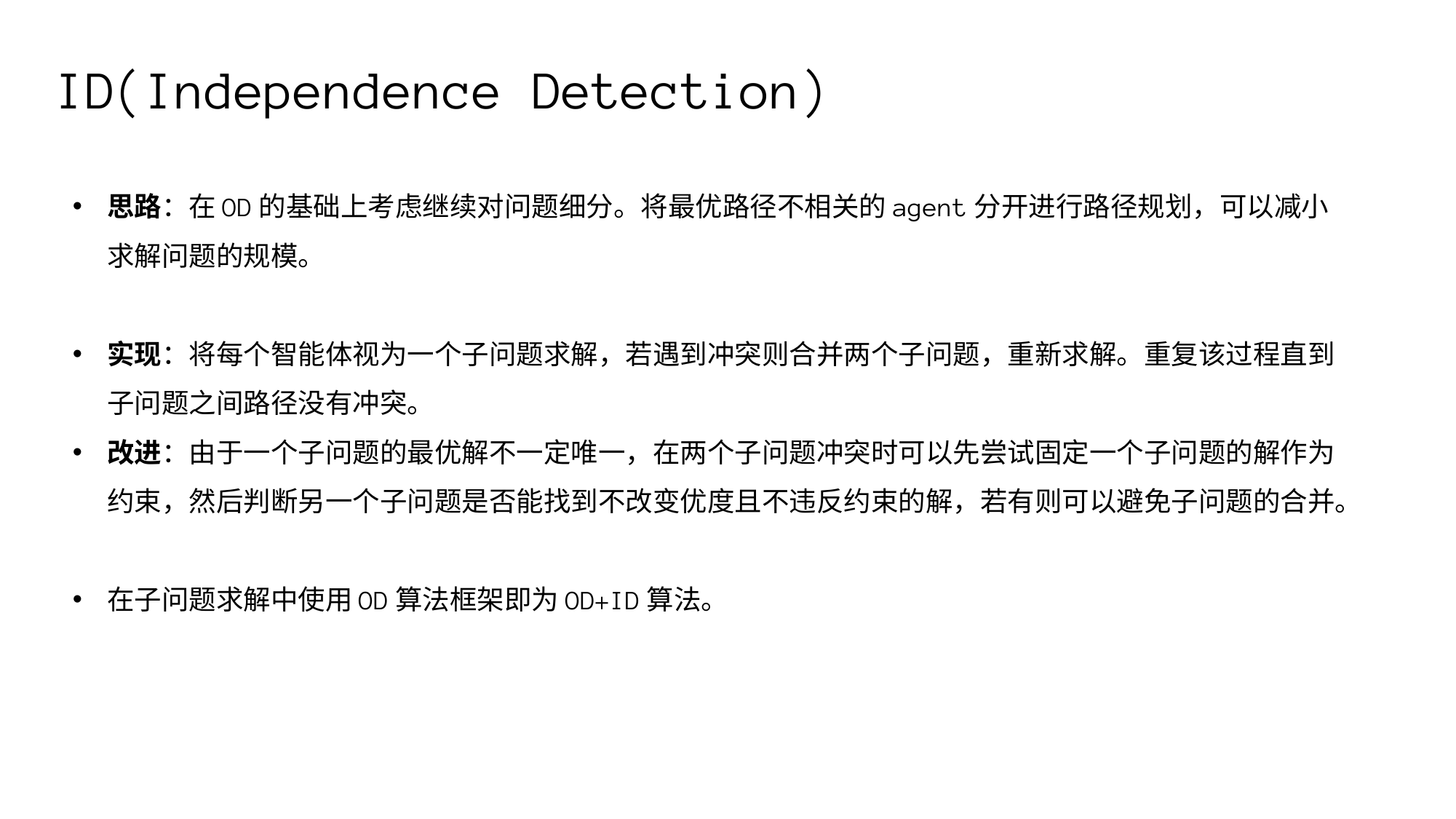

# ID(Independence Detection)
思路：在OD的基础上考虑继续对问题细分。将最优路径不相关的agent分开进行路径规划，可以减小求解问题的规模。

实现：将每个智能体视为一个子问题求解，若遇到冲突则合并两个子问题，重新求解。重复该过程直到子问题之间路径没有冲突。
改进：由于一个子问题的最优解不一定唯一，在两个子问题冲突时可以先尝试固定一个子问题的解作为约束，然后判断另一个子问题是否能找到不改变优度且不违反约束的解，若有则可以避免子问题的合并。

在子问题求解中使用OD算法框架即为OD+ID算法。